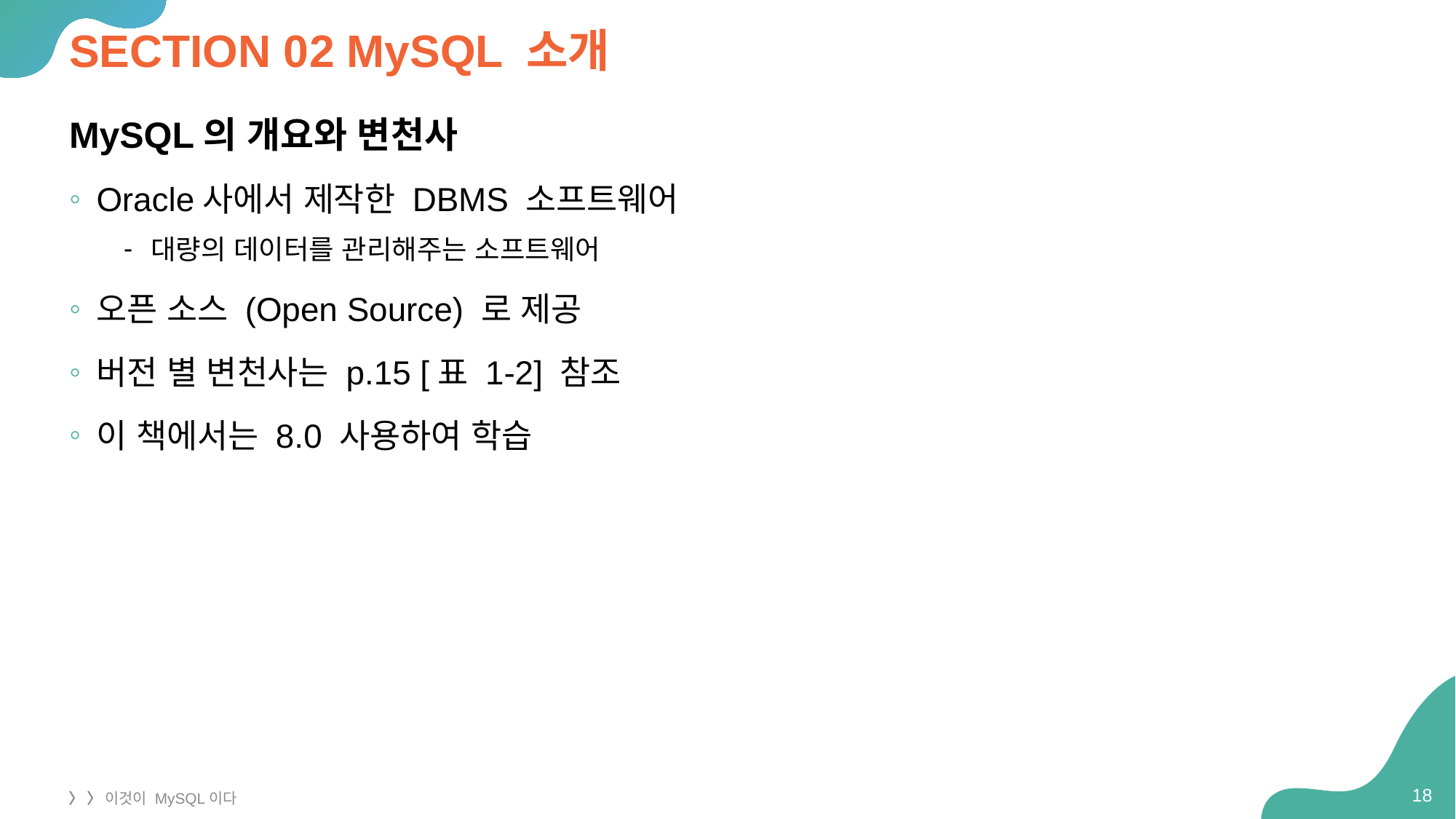

# SECTION 02 MySQL 소개
MySQL의 개요와 변천사
Oracle사에서 제작한 DBMS 소프트웨어
대량의 데이터를 관리해주는 소프트웨어
오픈 소스 (Open Source) 로 제공
버전 별 변천사는 p.15 [표 1-2] 참조
이 책에서는 8.0 사용하여 학습

18
〉 〉 이것이 MySQL이다